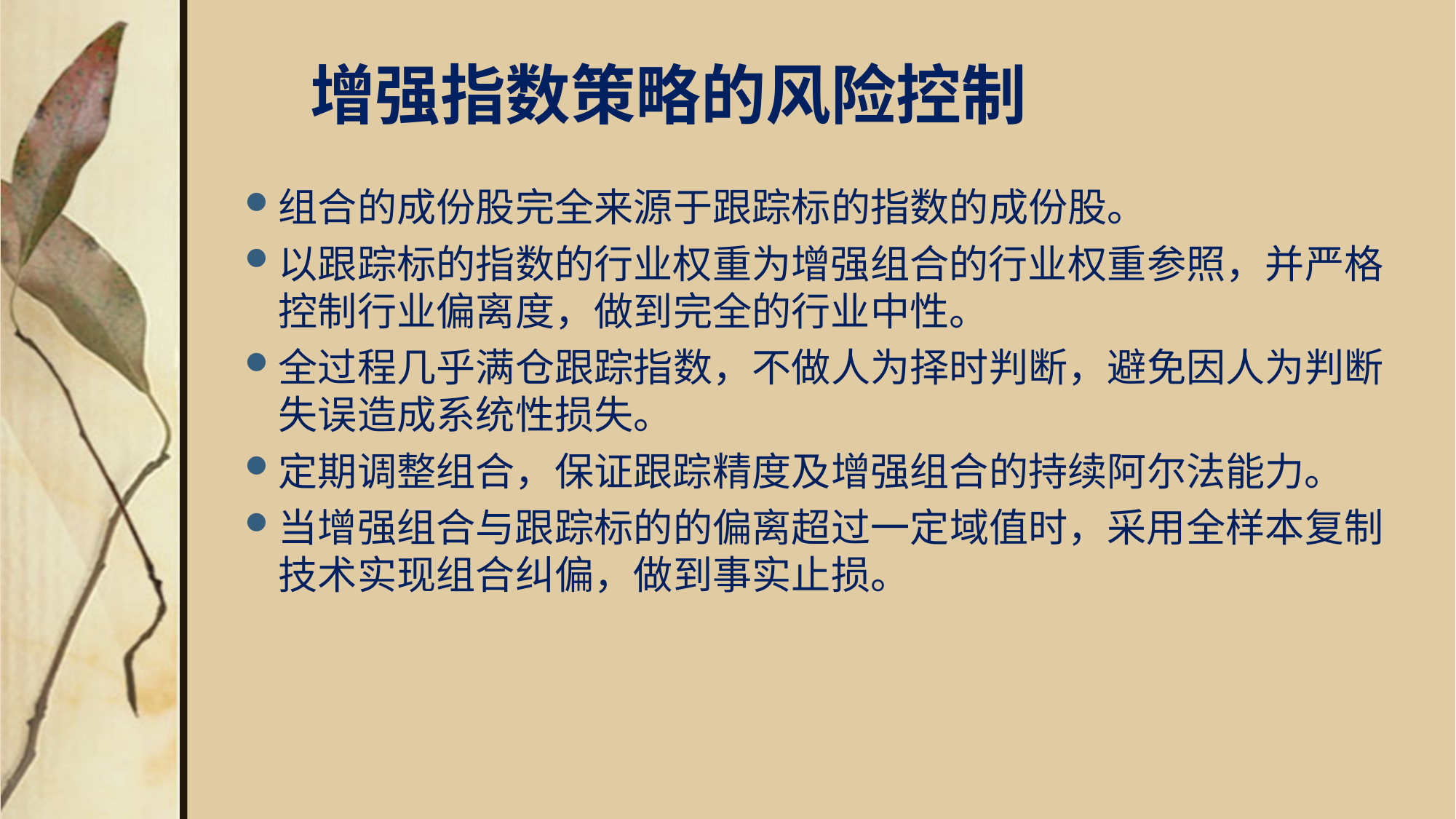

增强指数策略的风险控制
组合的成份股完全来源于跟踪标的指数的成份股。
以跟踪标的指数的行业权重为增强组合的行业权重参照，并严格控制行业偏离度，做到完全的行业中性。
全过程几乎满仓跟踪指数，不做人为择时判断，避免因人为判断失误造成系统性损失。
定期调整组合，保证跟踪精度及增强组合的持续阿尔法能力。
当增强组合与跟踪标的的偏离超过一定域值时，采用全样本复制技术实现组合纠偏，做到事实止损。